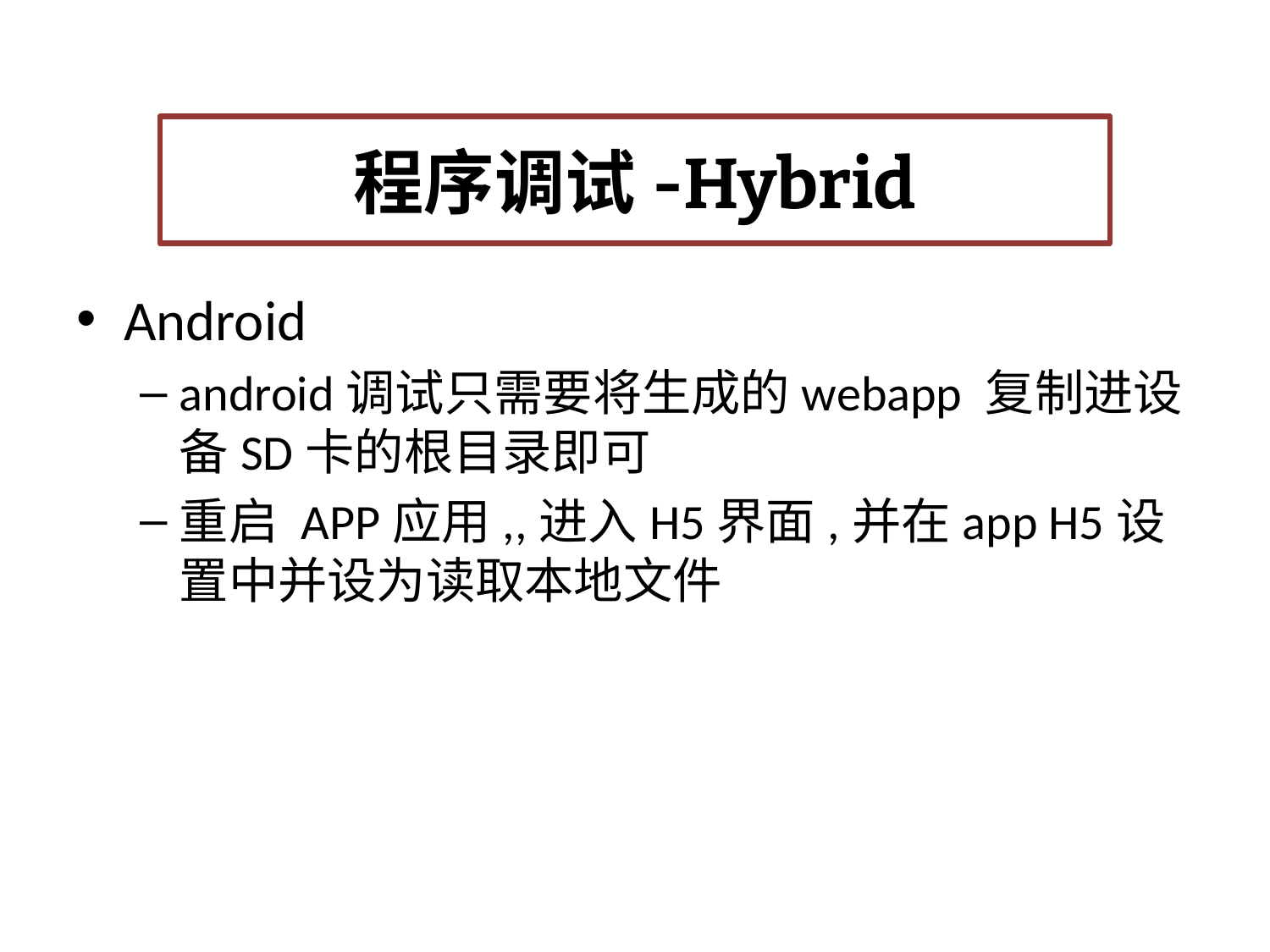

程序调试-Hybrid
Android
android调试只需要将生成的webapp 复制进设备SD卡的根目录即可
重启 APP应用,,进入H5界面,并在app H5设置中并设为读取本地文件